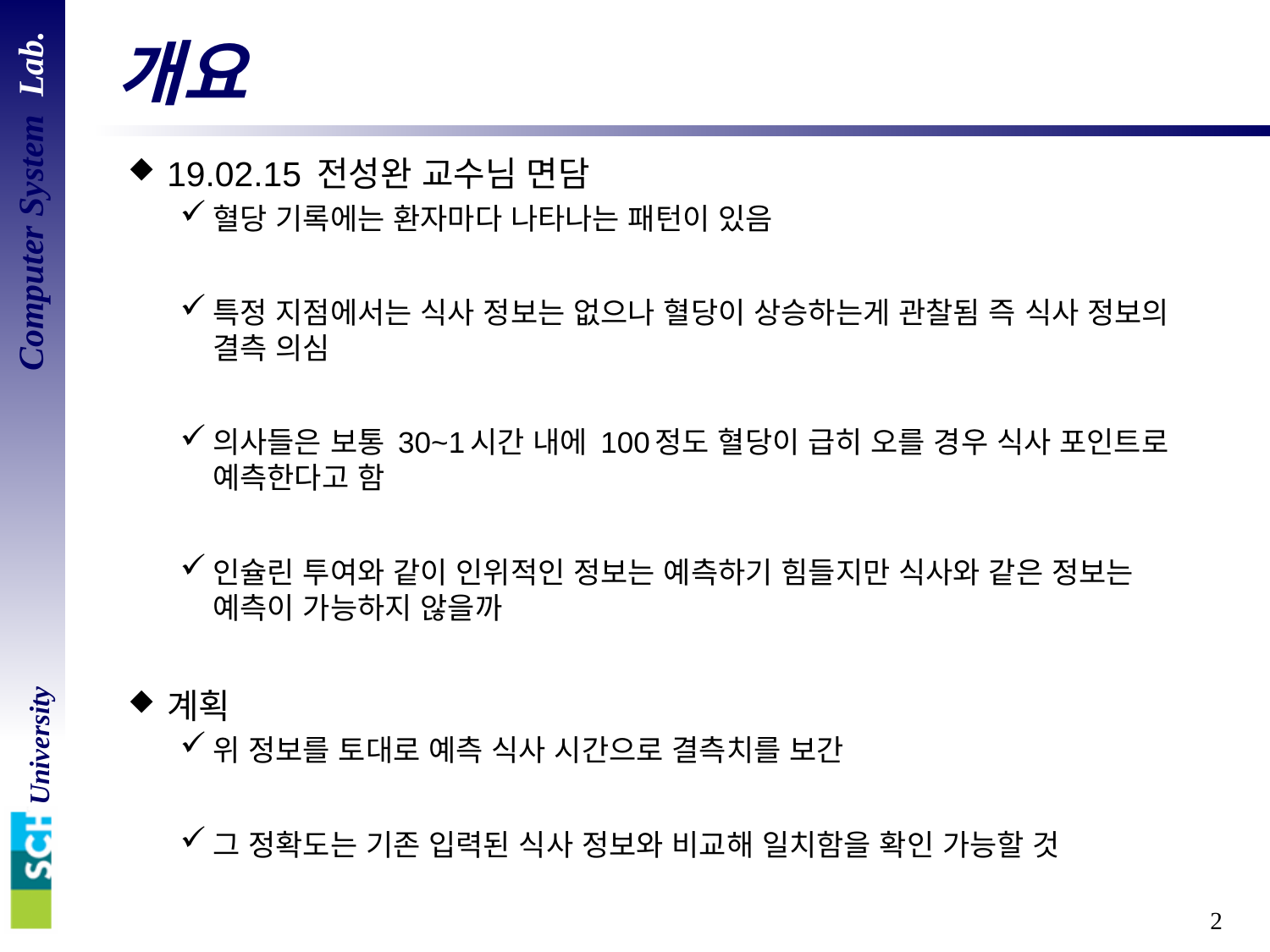

# 개요
19.02.15 전성완 교수님 면담
혈당 기록에는 환자마다 나타나는 패턴이 있음

특정 지점에서는 식사 정보는 없으나 혈당이 상승하는게 관찰됨 즉 식사 정보의 결측 의심

의사들은 보통 30~1시간 내에 100정도 혈당이 급히 오를 경우 식사 포인트로 예측한다고 함

인슐린 투여와 같이 인위적인 정보는 예측하기 힘들지만 식사와 같은 정보는 예측이 가능하지 않을까

계획
위 정보를 토대로 예측 식사 시간으로 결측치를 보간

그 정확도는 기존 입력된 식사 정보와 비교해 일치함을 확인 가능할 것